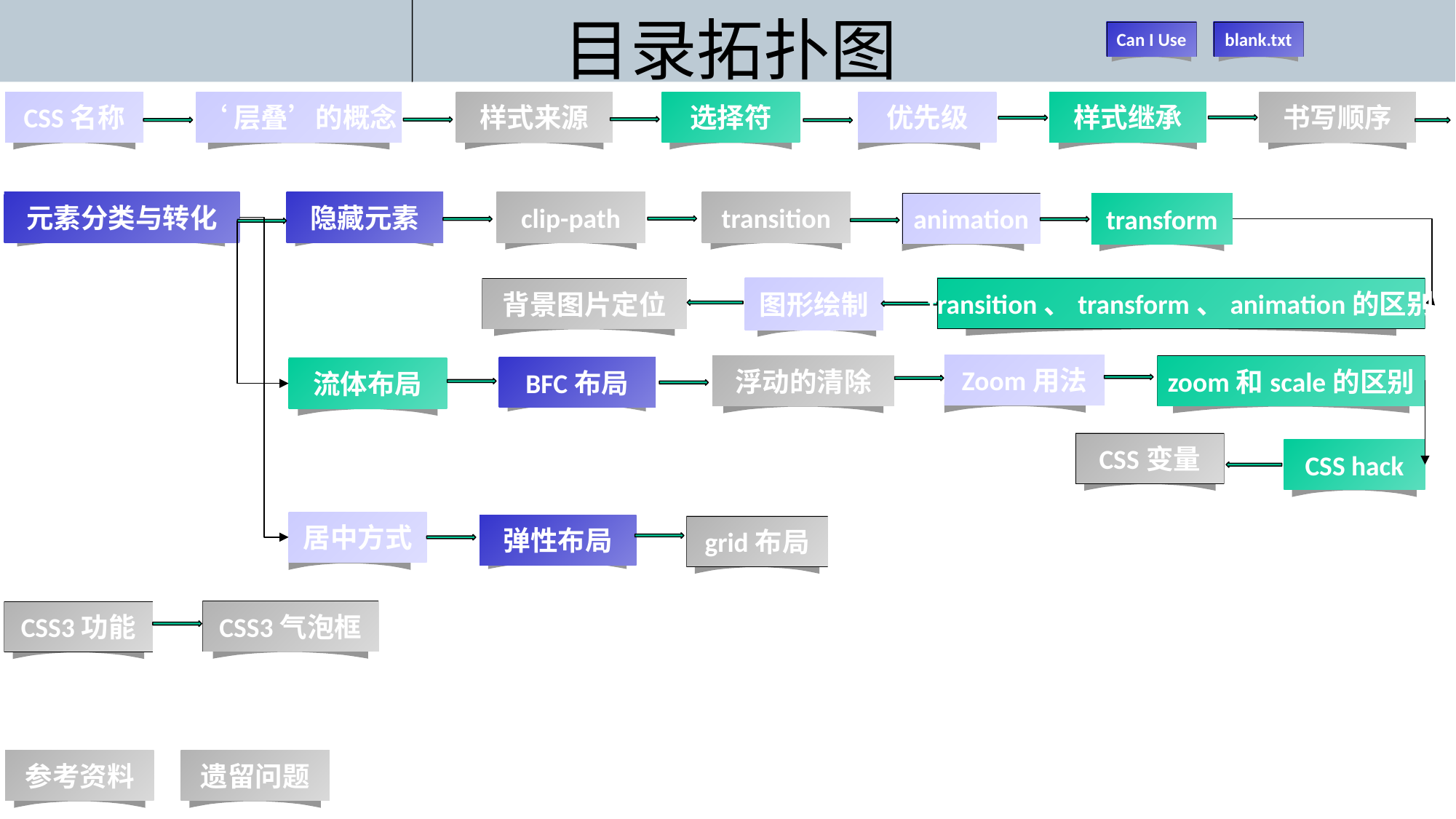

# 目录拓扑图
Can I Use

blank.txt

CSS名称

‘层叠’的概念

样式来源

选择符

优先级

样式继承

书写顺序

clip-path

transition

隐藏元素

元素分类与转化

animation

transform

图形绘制

transition、transform、animation的区别

背景图片定位

Zoom用法

浮动的清除

zoom和scale的区别

BFC布局

流体布局

CSS变量

CSS hack

居中方式

弹性布局

grid布局

CSS3气泡框

CSS3功能

参考资料

遗留问题